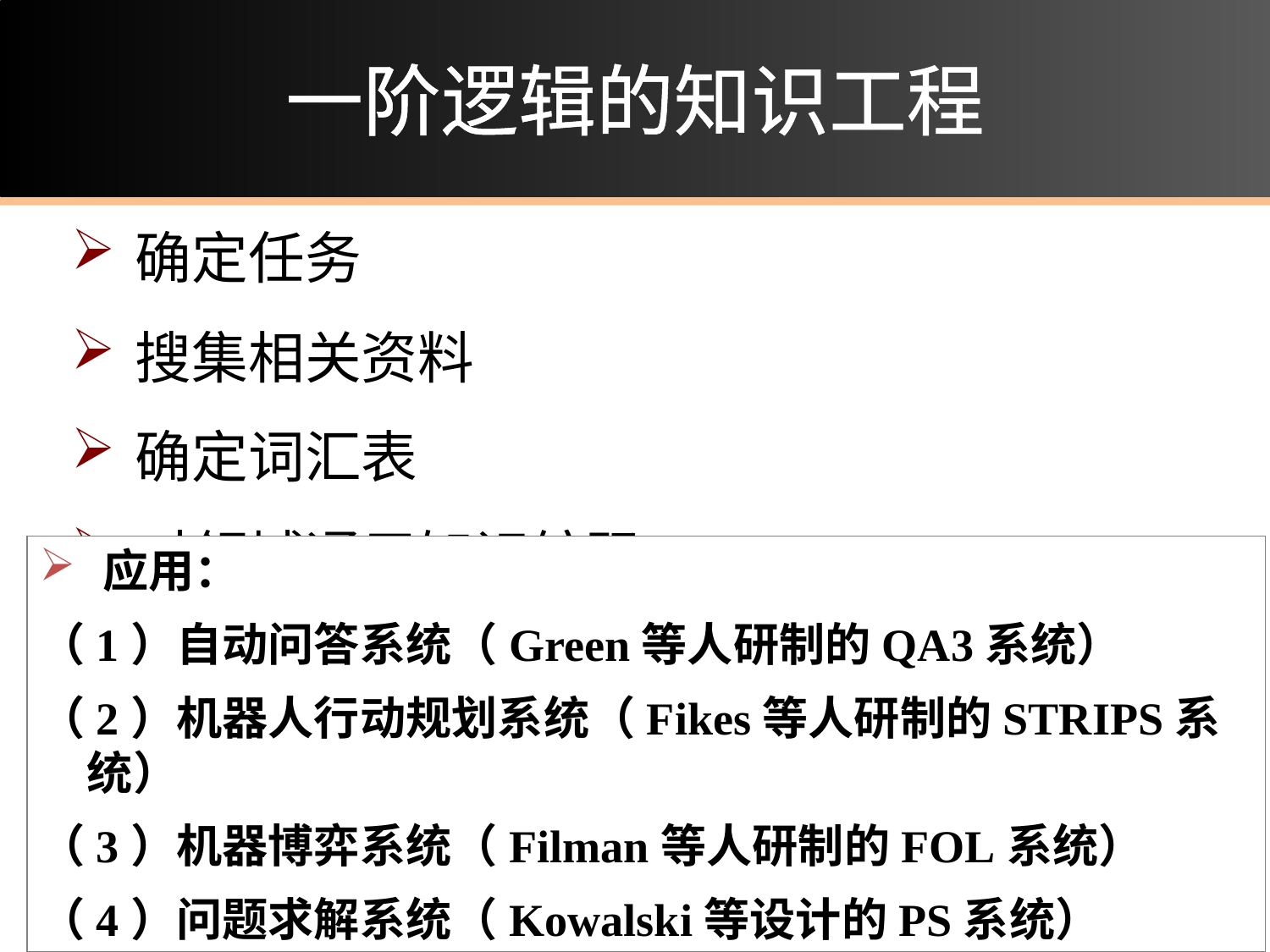

# 一阶逻辑的知识工程
确定任务
搜集相关资料
确定词汇表
对领域通用知识编码
对特定问题实例描述编码
把查询提交给推理过程并获取答案
知识库调试

应用：
（1）自动问答系统（Green等人研制的QA3系统）
（2）机器人行动规划系统（Fikes等人研制的STRIPS系统）
（3）机器博弈系统（Filman等人研制的FOL系统）
（4）问题求解系统（Kowalski等设计的PS系统）